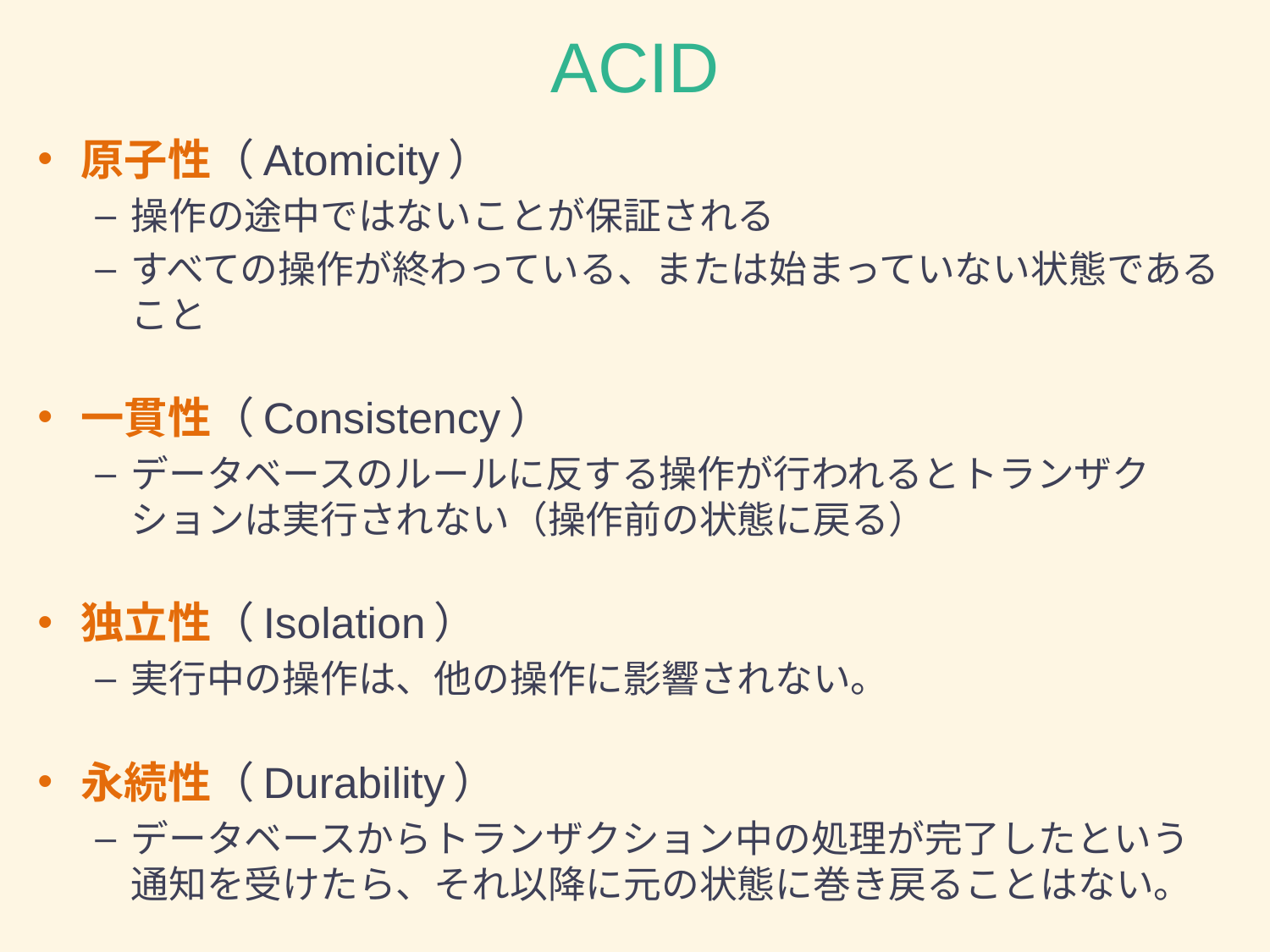

# ACID
原子性（Atomicity）
操作の途中ではないことが保証される
すべての操作が終わっている、または始まっていない状態であること
一貫性（Consistency）
データベースのルールに反する操作が行われるとトランザクションは実行されない（操作前の状態に戻る）
独立性（Isolation）
実行中の操作は、他の操作に影響されない。
永続性（Durability）
データベースからトランザクション中の処理が完了したという通知を受けたら、それ以降に元の状態に巻き戻ることはない。